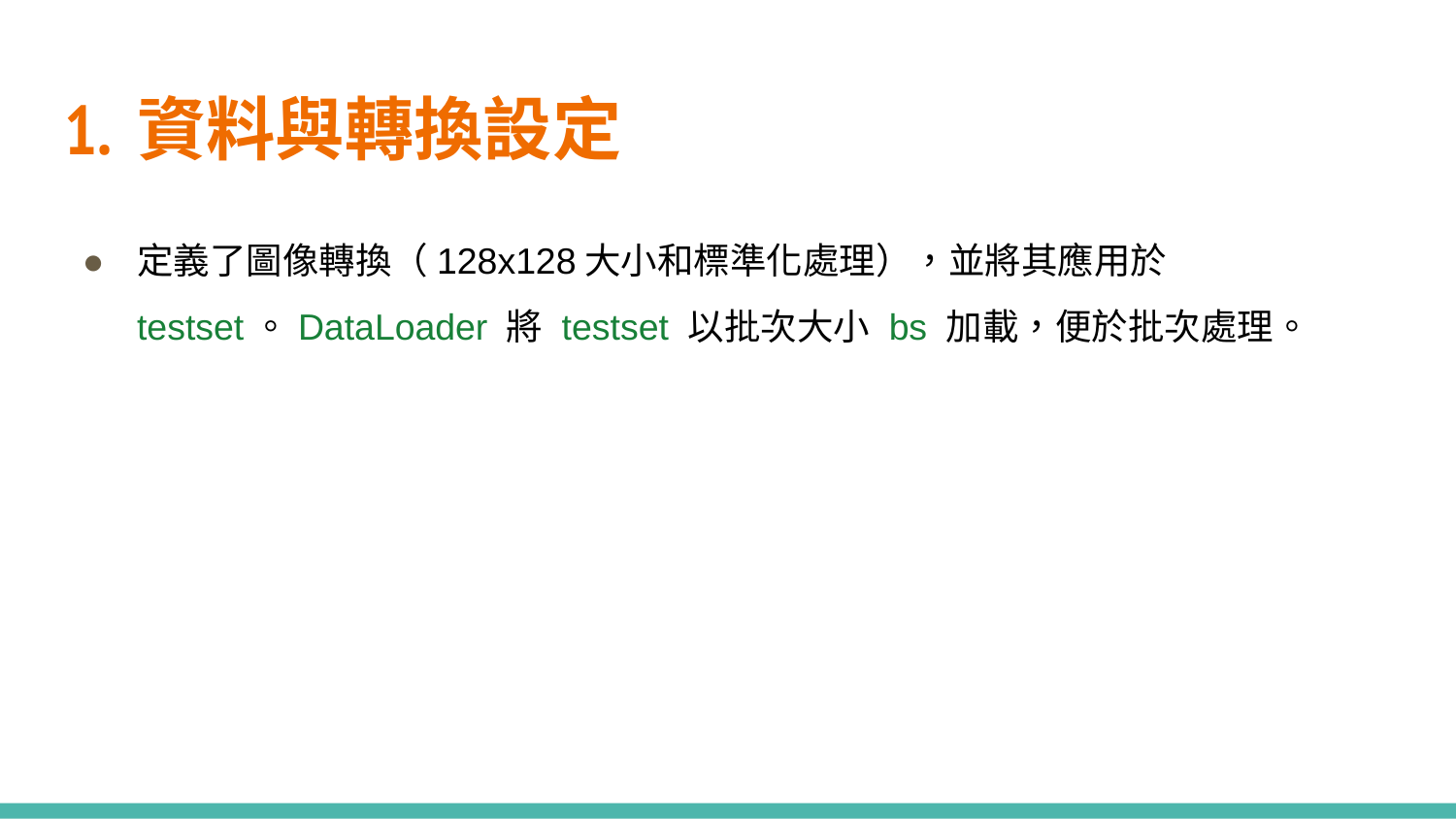

# 1. 資料與轉換設定
定義了圖像轉換（128x128大小和標準化處理），並將其應用於 testset。DataLoader 將 testset 以批次大小 bs 加載，便於批次處理。